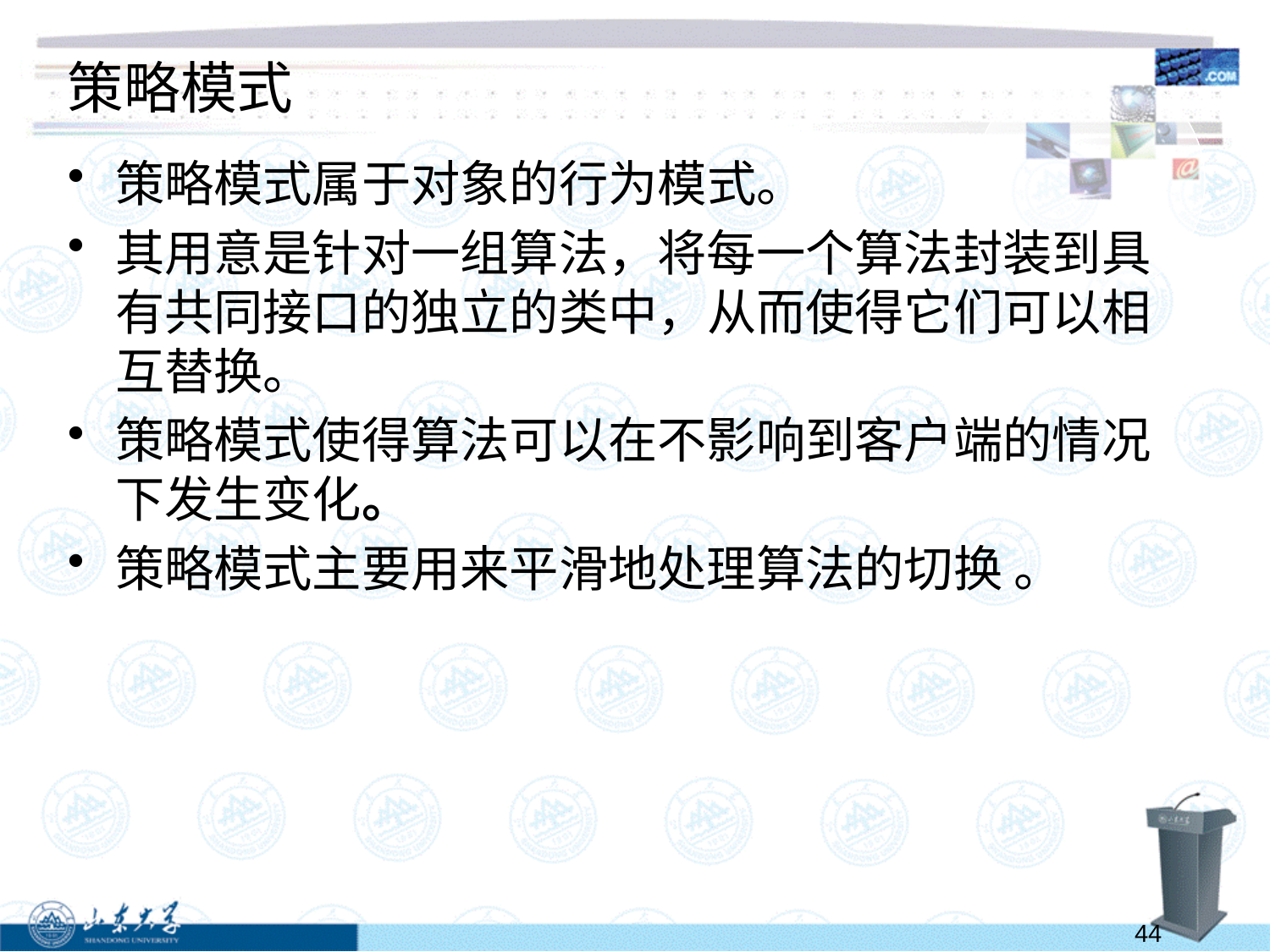

# 策略模式
策略模式属于对象的行为模式。
其用意是针对一组算法，将每一个算法封装到具有共同接口的独立的类中，从而使得它们可以相互替换。
策略模式使得算法可以在不影响到客户端的情况下发生变化。
策略模式主要用来平滑地处理算法的切换 。
44